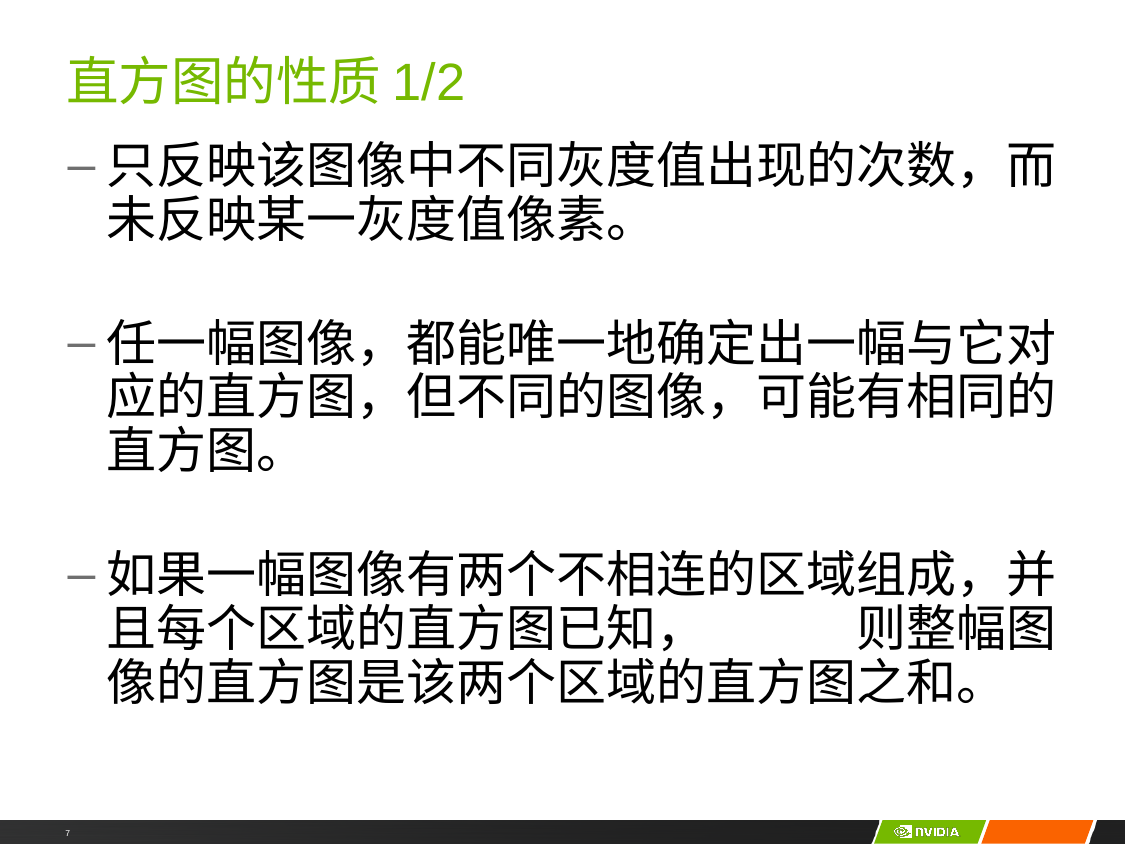

# 直方图的性质1/2
只反映该图像中不同灰度值出现的次数，而未反映某一灰度值像素。

任一幅图像，都能唯一地确定出一幅与它对应的直方图，但不同的图像，可能有相同的直方图。

如果一幅图像有两个不相连的区域组成，并且每个区域的直方图已知，	则整幅图像的直方图是该两个区域的直方图之和。

7